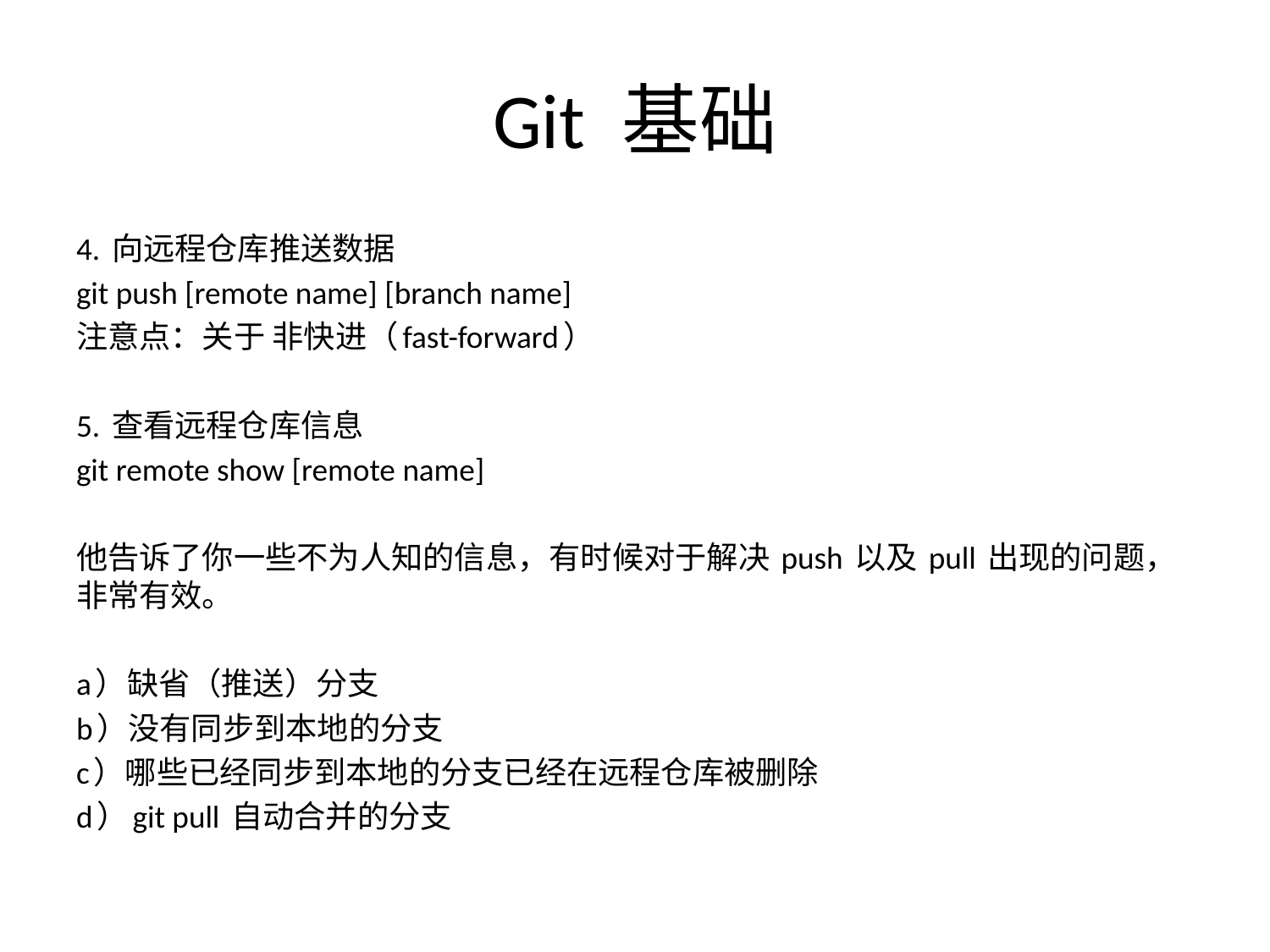

# Git 基础
4. 向远程仓库推送数据
git push [remote name] [branch name]
注意点：关于 非快进（fast-forward）

5. 查看远程仓库信息
git remote show [remote name]

他告诉了你一些不为人知的信息，有时候对于解决 push 以及 pull 出现的问题，非常有效。

a）缺省（推送）分支
b）没有同步到本地的分支
c）哪些已经同步到本地的分支已经在远程仓库被删除
d）git pull 自动合并的分支